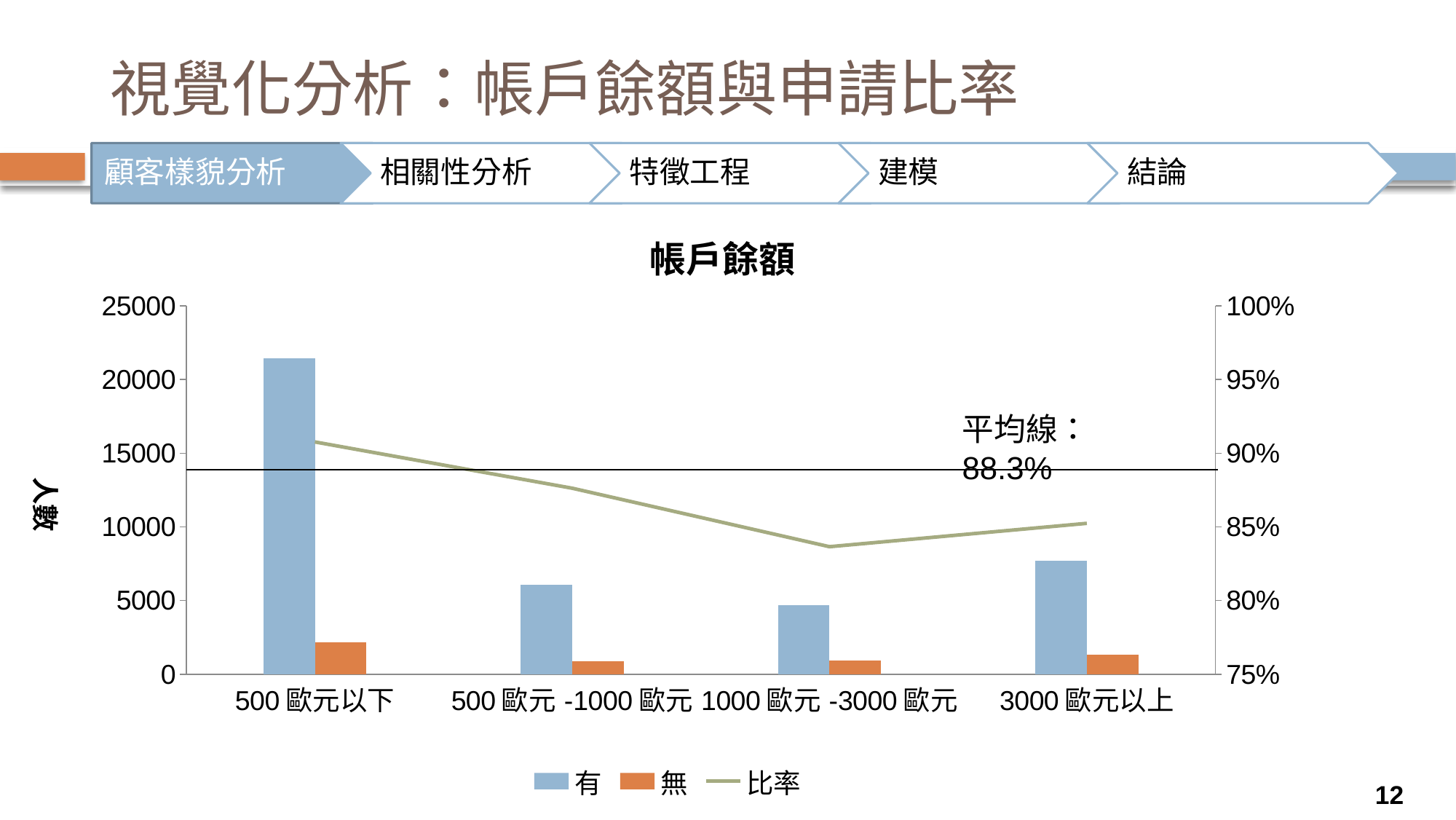

# 視覺化分析：帳戶餘額與申請比率
顧客樣貌分析
相關性分析
特徵工程
建模
結論
帳戶餘額

### Chart

| Category | 有 | 無 | 比率 |
|---|---|---|---|
| 500歐元以下 | 21455.0 | 2182.0 | 0.9076871007319034 |
| 500歐元-1000歐元 | 6084.0 | 859.0 | 0.8762782658793029 |
| 1000歐元-3000歐元 | 4694.0 | 917.0 | 0.8365710212083407 |
| 3000歐元以上 | 7689.0 | 1331.0 | 0.8524390243902439 |
平均線：88.3%
12